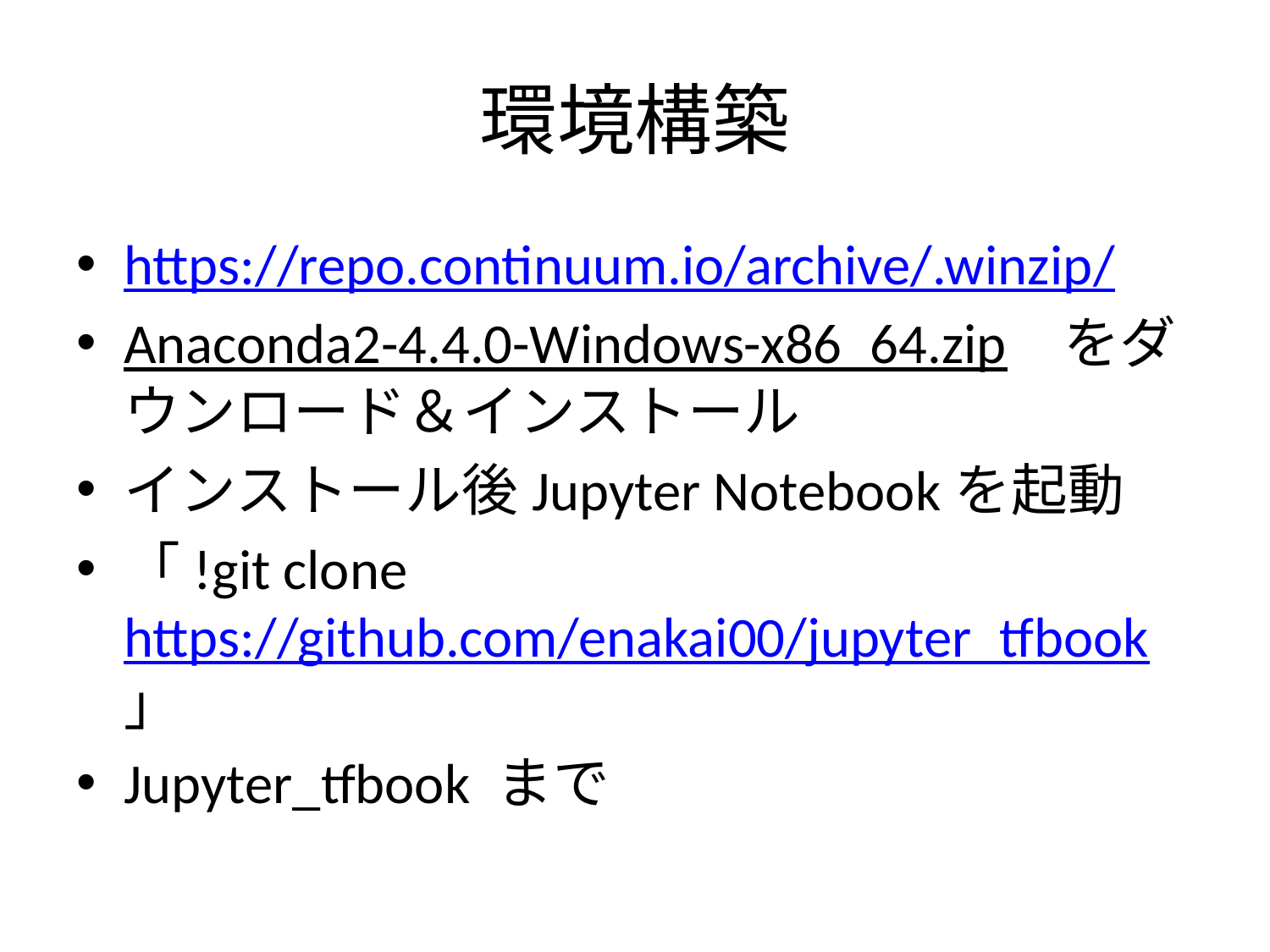

# 環境構築
https://repo.continuum.io/archive/.winzip/
Anaconda2-4.4.0-Windows-x86_64.zip　をダウンロード＆インストール
インストール後Jupyter Notebookを起動
「!git clone https://github.com/enakai00/jupyter_tfbook」
Jupyter_tfbook まで